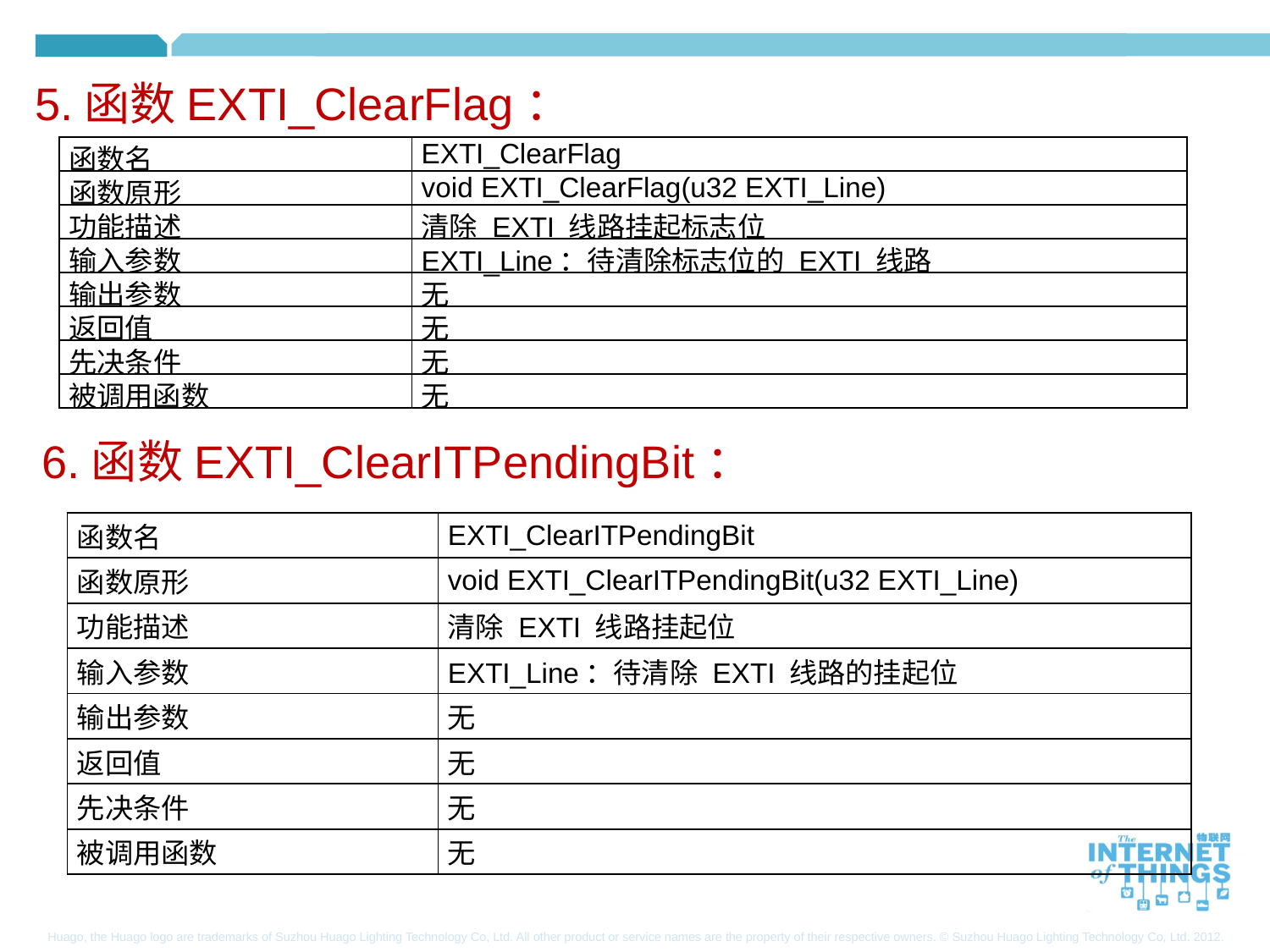

5.函数EXTI_ClearFlag：
| 函数名 | EXTI\_ClearFlag |
| --- | --- |
| 函数原形 | void EXTI\_ClearFlag(u32 EXTI\_Line) |
| 功能描述 | 清除 EXTI 线路挂起标志位 |
| 输入参数 | EXTI\_Line：待清除标志位的 EXTI 线路 |
| 输出参数 | 无 |
| 返回值 | 无 |
| 先决条件 | 无 |
| 被调用函数 | 无 |
6.函数EXTI_ClearITPendingBit：
| 函数名 | EXTI\_ClearITPendingBit |
| --- | --- |
| 函数原形 | void EXTI\_ClearITPendingBit(u32 EXTI\_Line) |
| 功能描述 | 清除 EXTI 线路挂起位 |
| 输入参数 | EXTI\_Line：待清除 EXTI 线路的挂起位 |
| 输出参数 | 无 |
| 返回值 | 无 |
| 先决条件 | 无 |
| 被调用函数 | 无 |